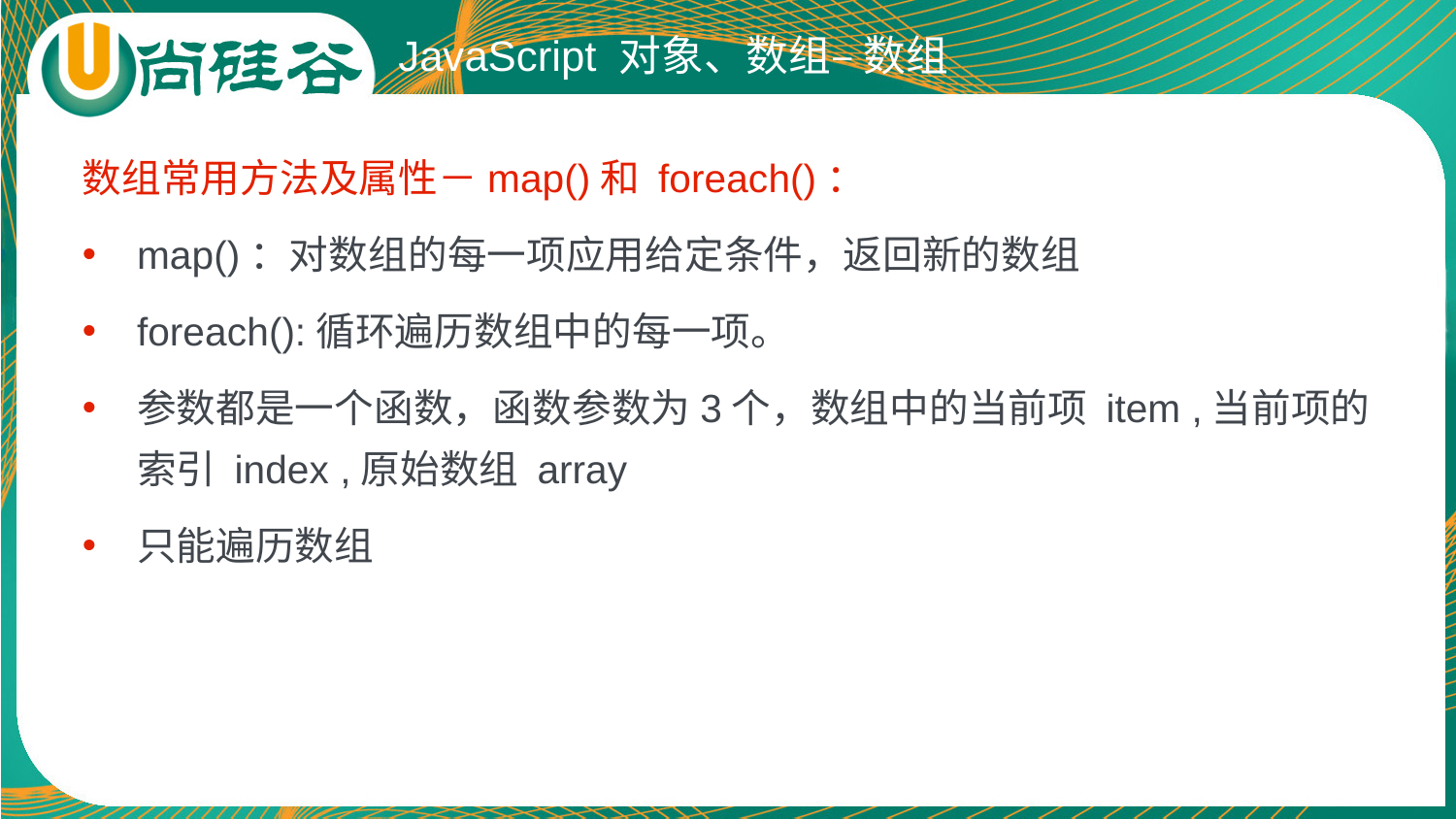

# JavaScript 对象、数组– 数组
数组常用方法及属性－map()和 foreach()：
map()：对数组的每一项应用给定条件，返回新的数组
foreach():循环遍历数组中的每一项。
参数都是一个函数，函数参数为3个，数组中的当前项 item ,当前项的索引 index ,原始数组 array
只能遍历数组